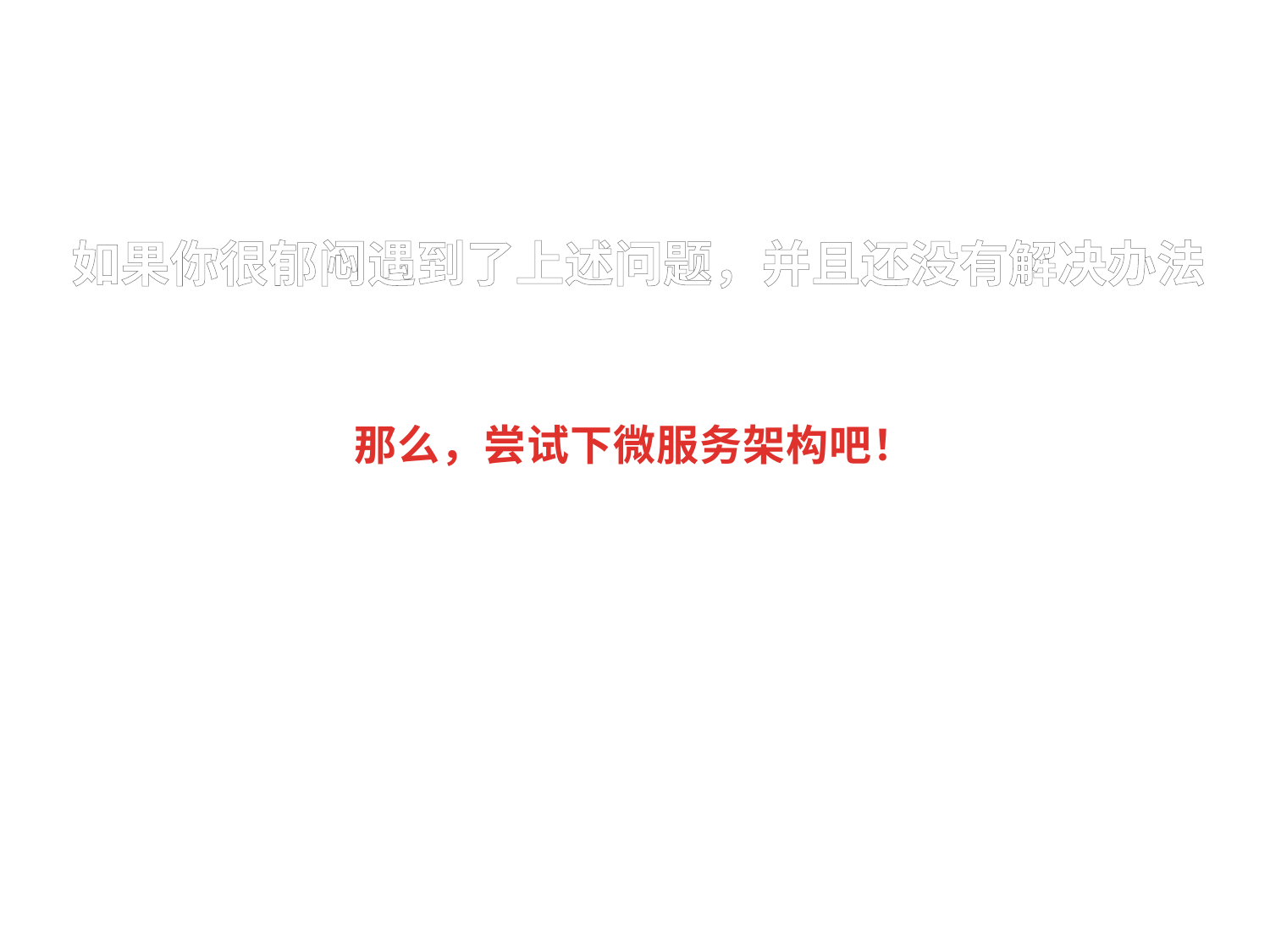

如果你很郁闷遇到了上述问题，并且还没有解决办法
那么，尝试下微服务架构吧！